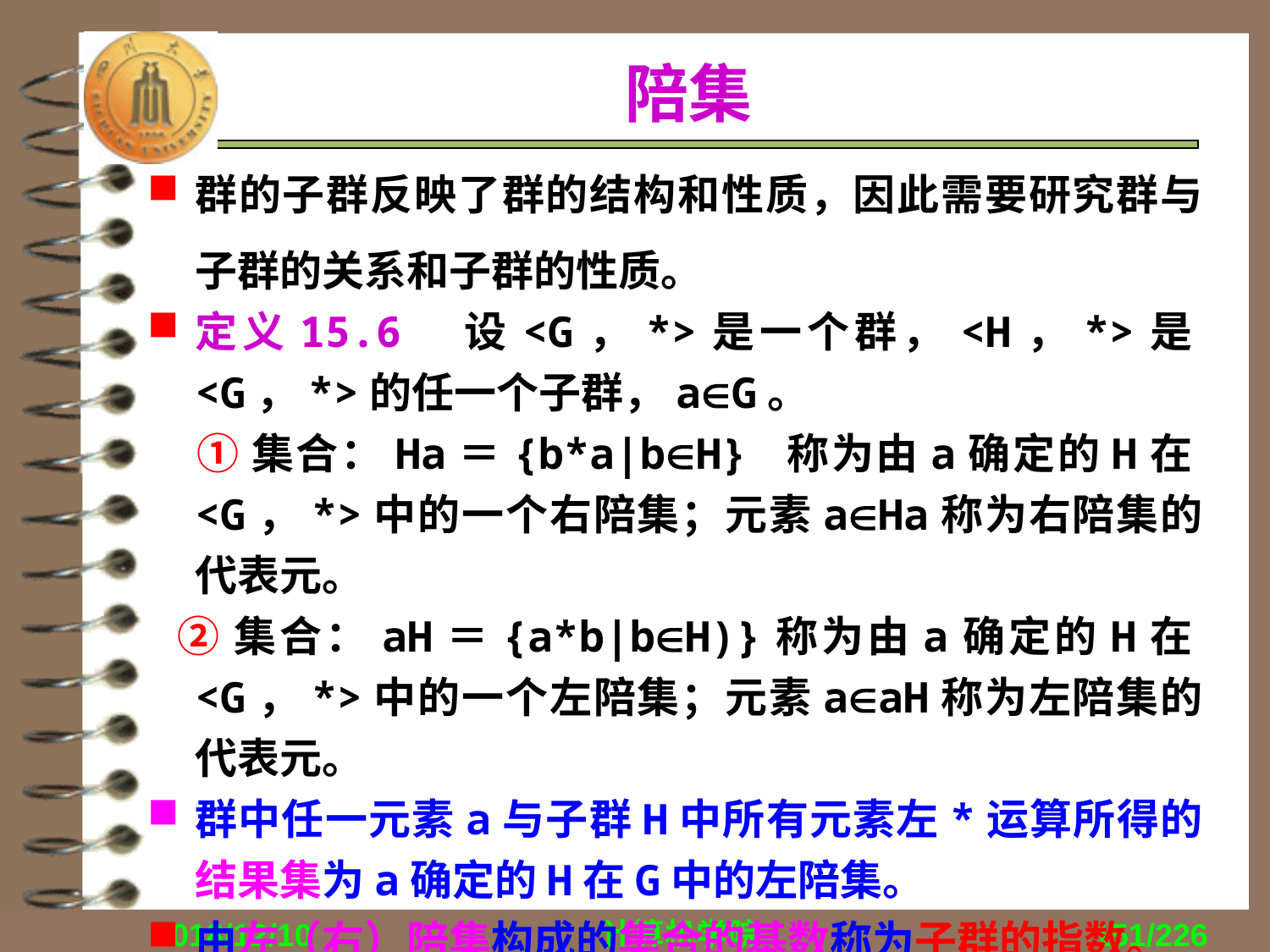

# 陪集
群的子群反映了群的结构和性质，因此需要研究群与子群的关系和子群的性质。
定义15.6　设<G，*>是一个群，<H，*>是<G，*>的任一个子群，a∈G。
    ①集合：Ha＝{b*a|b∈H} 称为由a确定的H在<G，*>中的一个右陪集；元素a∈Ha称为右陪集的代表元。
  ②集合：aH＝{a*b|b∈H)}称为由a确定的H在<G，*>中的一个左陪集；元素a∈aH称为左陪集的代表元。
群中任一元素a与子群H中所有元素左*运算所得的结果集为a确定的H在G中的左陪集。
由左（右）陪集构成的集合的基数称为子群的指数。
2018/12/10
计算机学院
151/226